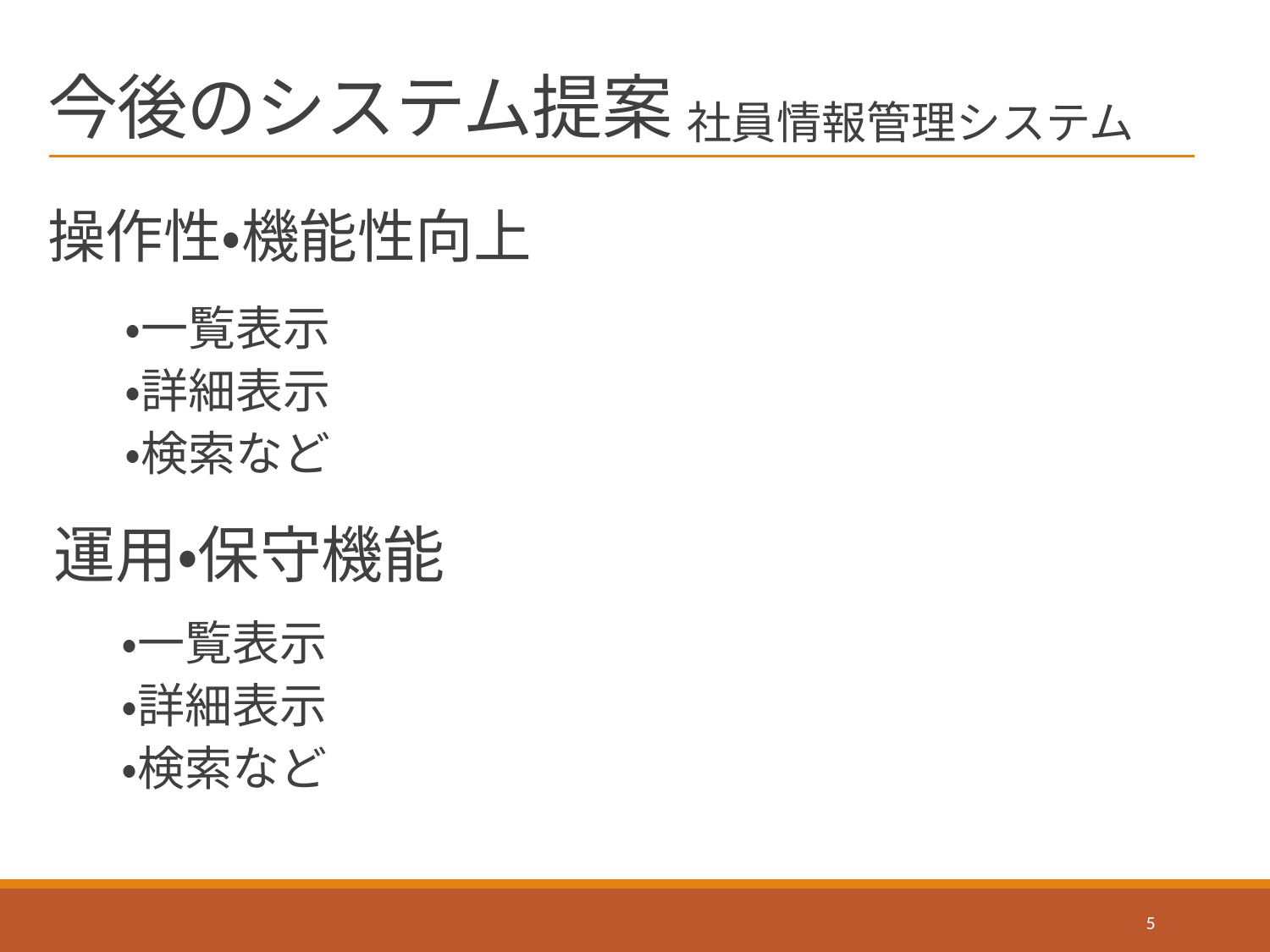

# 今後のシステム提案
社員情報管理システム
操作性・機能性向上
・一覧表示
・詳細表示
・検索など
運用・保守機能
・一覧表示
・詳細表示
・検索など
5